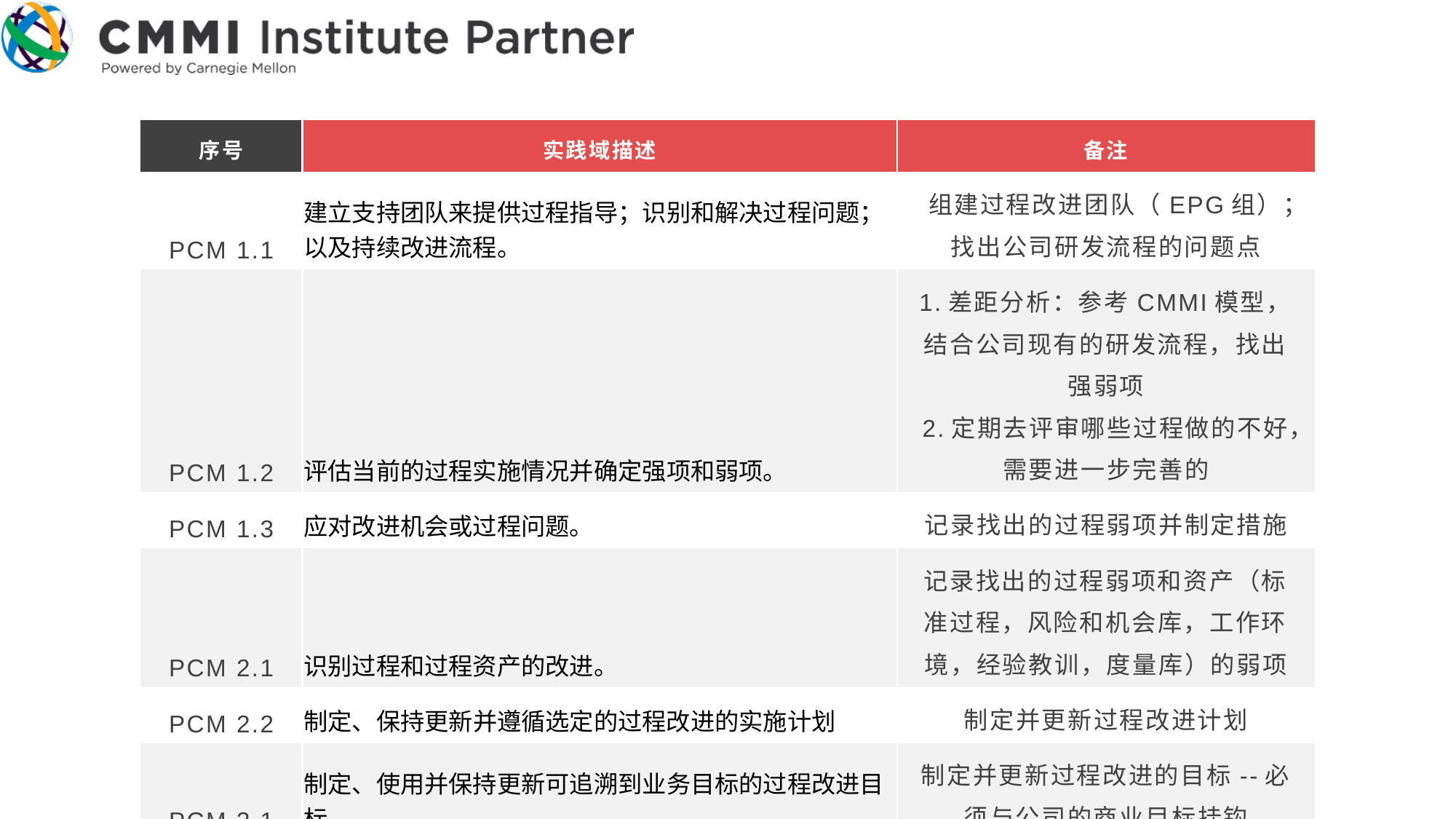

| 序号 | 实践域描述 | 备注 |
| --- | --- | --- |
| PCM 1.1 | 建立支持团队来提供过程指导；识别和解决过程问题；以及持续改进流程。 | 组建过程改进团队（EPG组）；找出公司研发流程的问题点 |
| PCM 1.2 | 评估当前的过程实施情况并确定强项和弱项。 | 1.差距分析：参考CMMI模型，结合公司现有的研发流程，找出强弱项 2.定期去评审哪些过程做的不好，需要进一步完善的 |
| PCM 1.3 | 应对改进机会或过程问题。 | 记录找出的过程弱项并制定措施 |
| PCM 2.1 | 识别过程和过程资产的改进。 | 记录找出的过程弱项和资产（标准过程，风险和机会库，工作环境，经验教训，度量库）的弱项 |
| PCM 2.2 | 制定、保持更新并遵循选定的过程改进的实施计划 | 制定并更新过程改进计划 |
| PCM 3.1 | 制定、使用并保持更新可追溯到业务目标的过程改进目标。 | 制定并更新过程改进的目标--必须与公司的商业目标挂钩 |